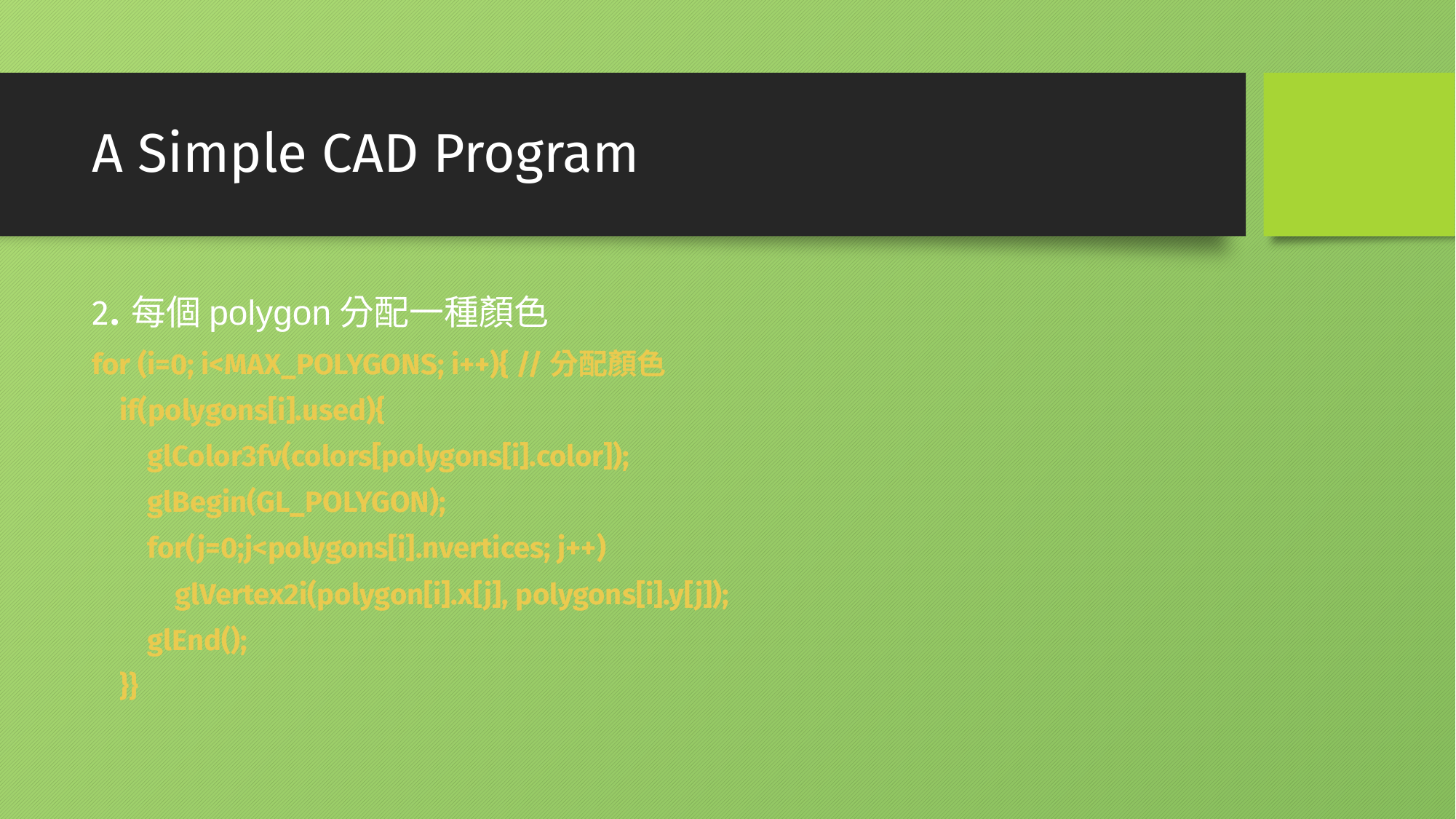

# A Simple CAD Program
2.每個polygon分配一種顏色
for (i=0; i<MAX_POLYGONS; i++){ //分配顏色
    if(polygons[i].used){
        glColor3fv(colors[polygons[i].color]);
        glBegin(GL_POLYGON);
        for(j=0;j<polygons[i].nvertices; j++)
            glVertex2i(polygon[i].x[j], polygons[i].y[j]);
        glEnd();
    }}